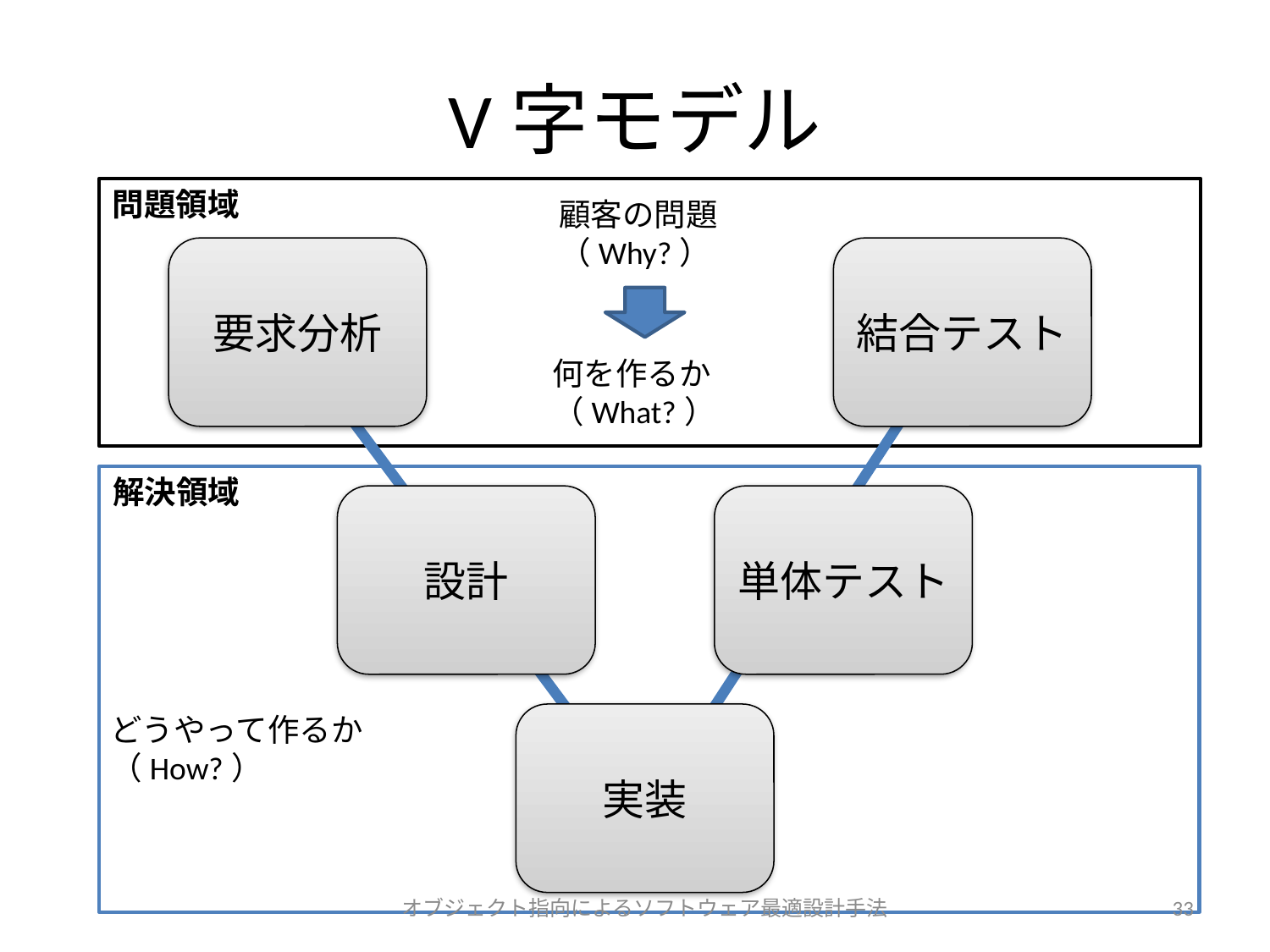

# V字モデル

問題領域
顧客の問題
（Why?）
要求分析
結合テスト

何を作るか
（What?）

解決領域
設計
単体テスト
どうやって作るか
（How?）
実装
オブジェクト指向によるソフトウェア最適設計手法
33